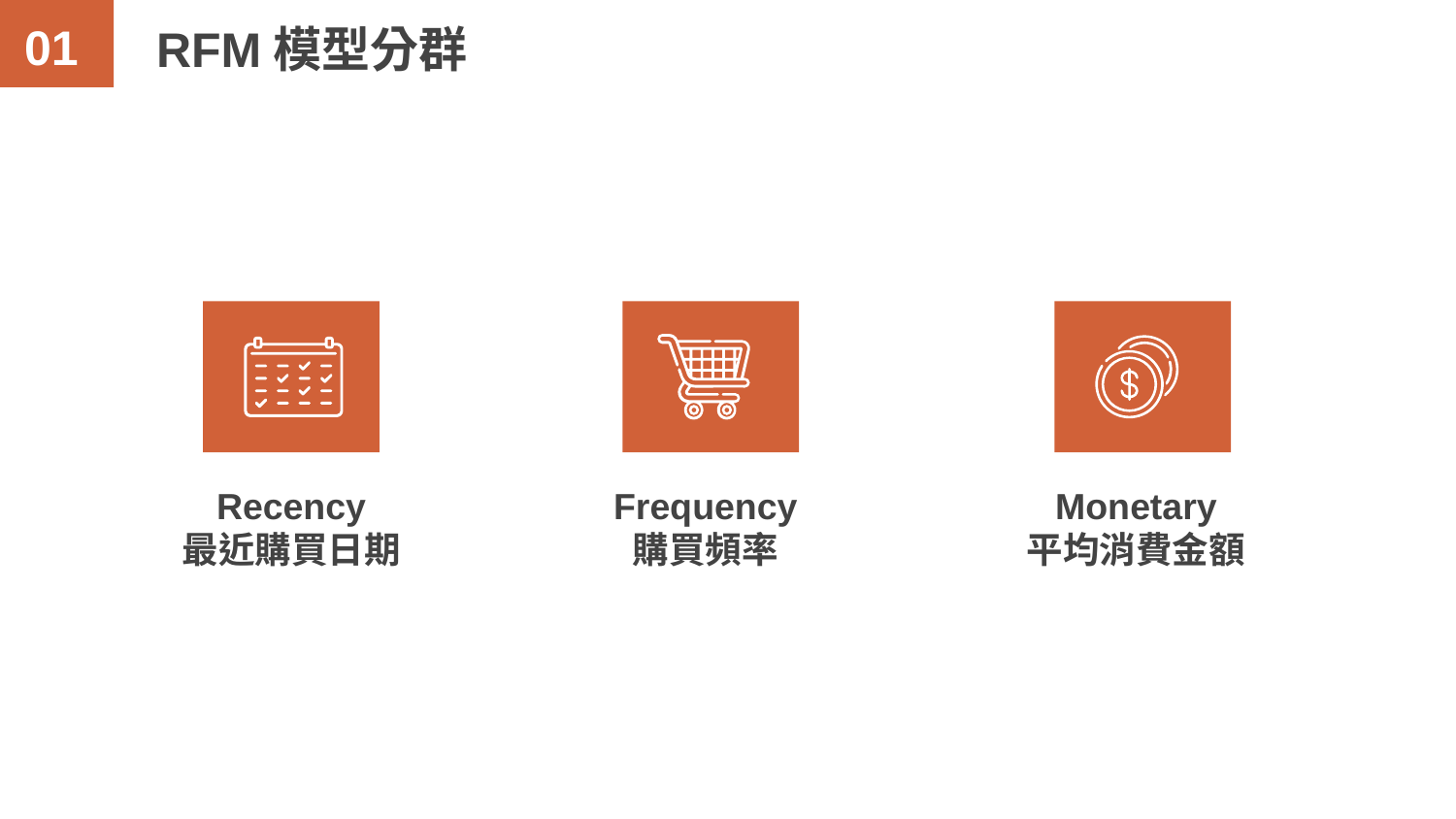

01
RFM模型分群

# Recency
最近購買日期
Frequency
購買頻率
Monetary
平均消費金額